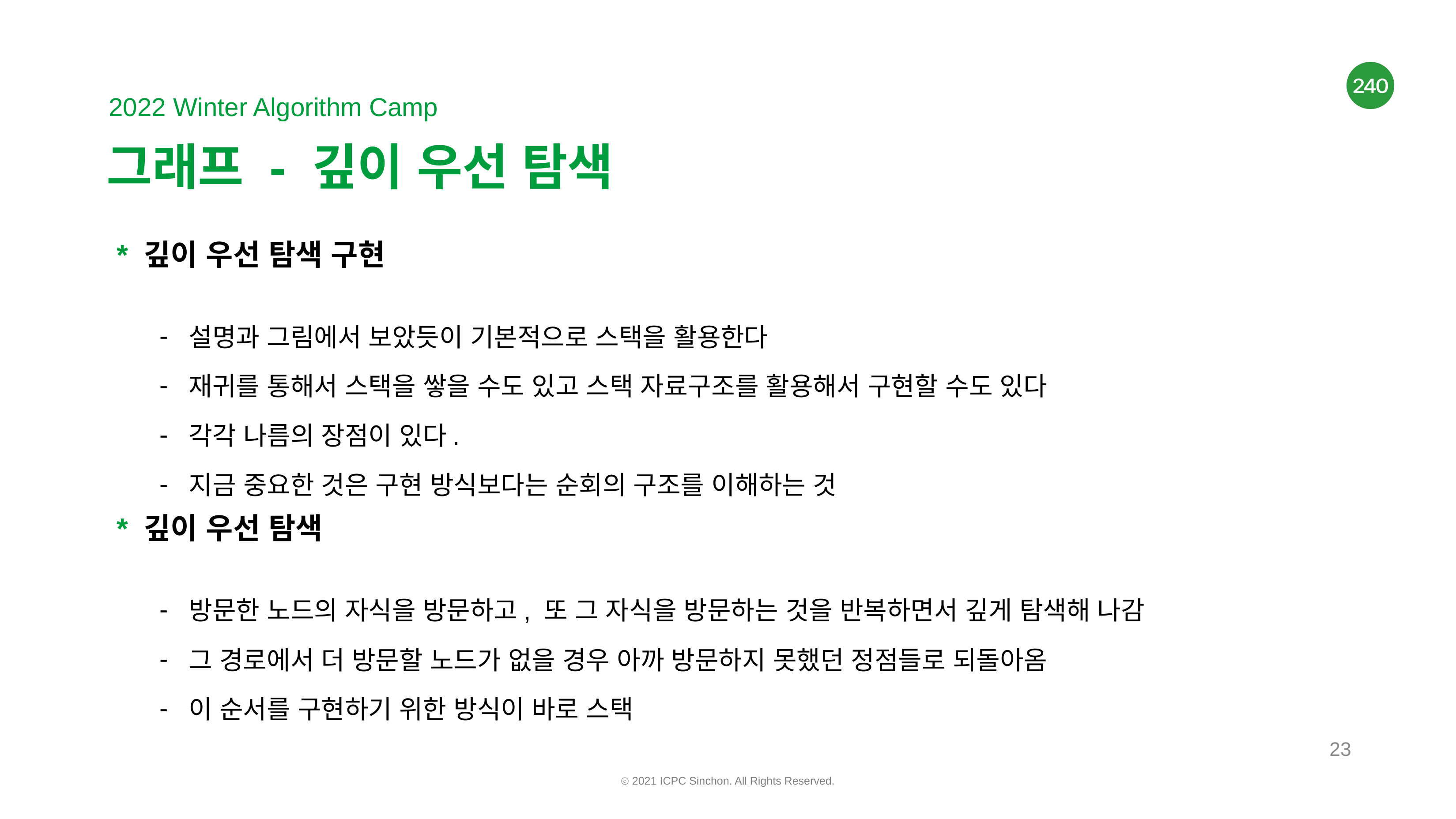

# 그래프 - 깊이 우선 탐색
* 깊이 우선 탐색 구현
설명과 그림에서 보았듯이 기본적으로 스택을 활용한다
재귀를 통해서 스택을 쌓을 수도 있고 스택 자료구조를 활용해서 구현할 수도 있다
각각 나름의 장점이 있다.
지금 중요한 것은 구현 방식보다는 순회의 구조를 이해하는 것
* 깊이 우선 탐색
방문한 노드의 자식을 방문하고, 또 그 자식을 방문하는 것을 반복하면서 깊게 탐색해 나감
그 경로에서 더 방문할 노드가 없을 경우 아까 방문하지 못했던 정점들로 되돌아옴
이 순서를 구현하기 위한 방식이 바로 스택
23
ⓒ 2021 ICPC Sinchon. All Rights Reserved.